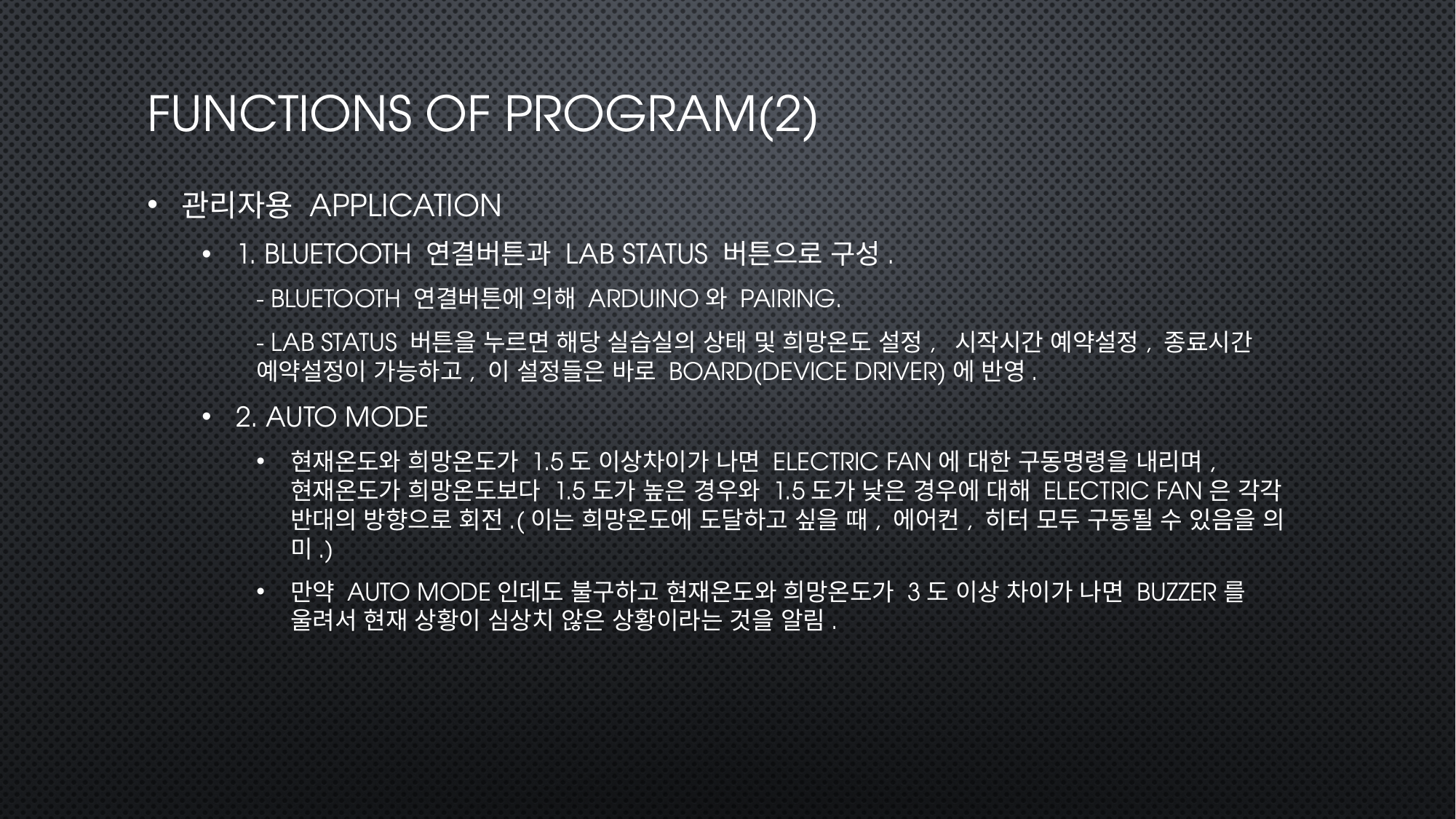

# Functions of program(2)
관리자용 Application
1. Bluetooth 연결버튼과 Lab status 버튼으로 구성.
- Bluetooth 연결버튼에 의해 Arduino와 Pairing.
- Lab status 버튼을 누르면 해당 실습실의 상태 및 희망온도 설정,  시작시간 예약설정, 종료시간 예약설정이 가능하고, 이 설정들은 바로 Board(Device Driver)에 반영.
2. Auto mode
현재온도와 희망온도가 1.5도 이상차이가 나면 Electric Fan에 대한 구동명령을 내리며, 현재온도가 희망온도보다 1.5도가 높은 경우와 1.5도가 낮은 경우에 대해 Electric Fan은 각각 반대의 방향으로 회전.(이는 희망온도에 도달하고 싶을 때, 에어컨, 히터 모두 구동될 수 있음을 의미.)
만약 Auto mode인데도 불구하고 현재온도와 희망온도가 3도 이상 차이가 나면 Buzzer를 울려서 현재 상황이 심상치 않은 상황이라는 것을 알림.